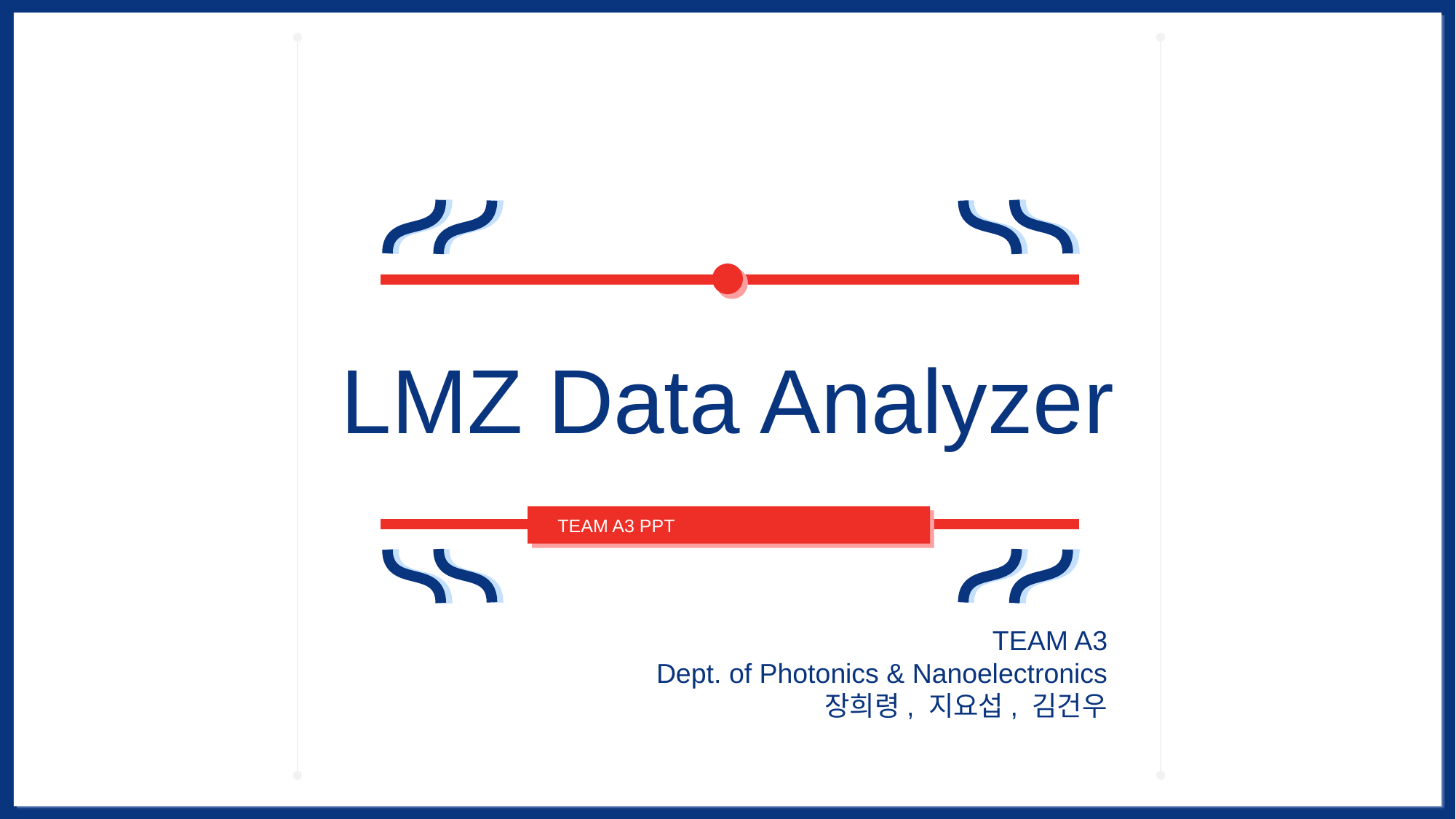

# LMZ Data Analyzer
TEAM A3 PPT
TEAM A3
Dept. of Photonics & Nanoelectronics
 장희령, 지요섭, 김건우